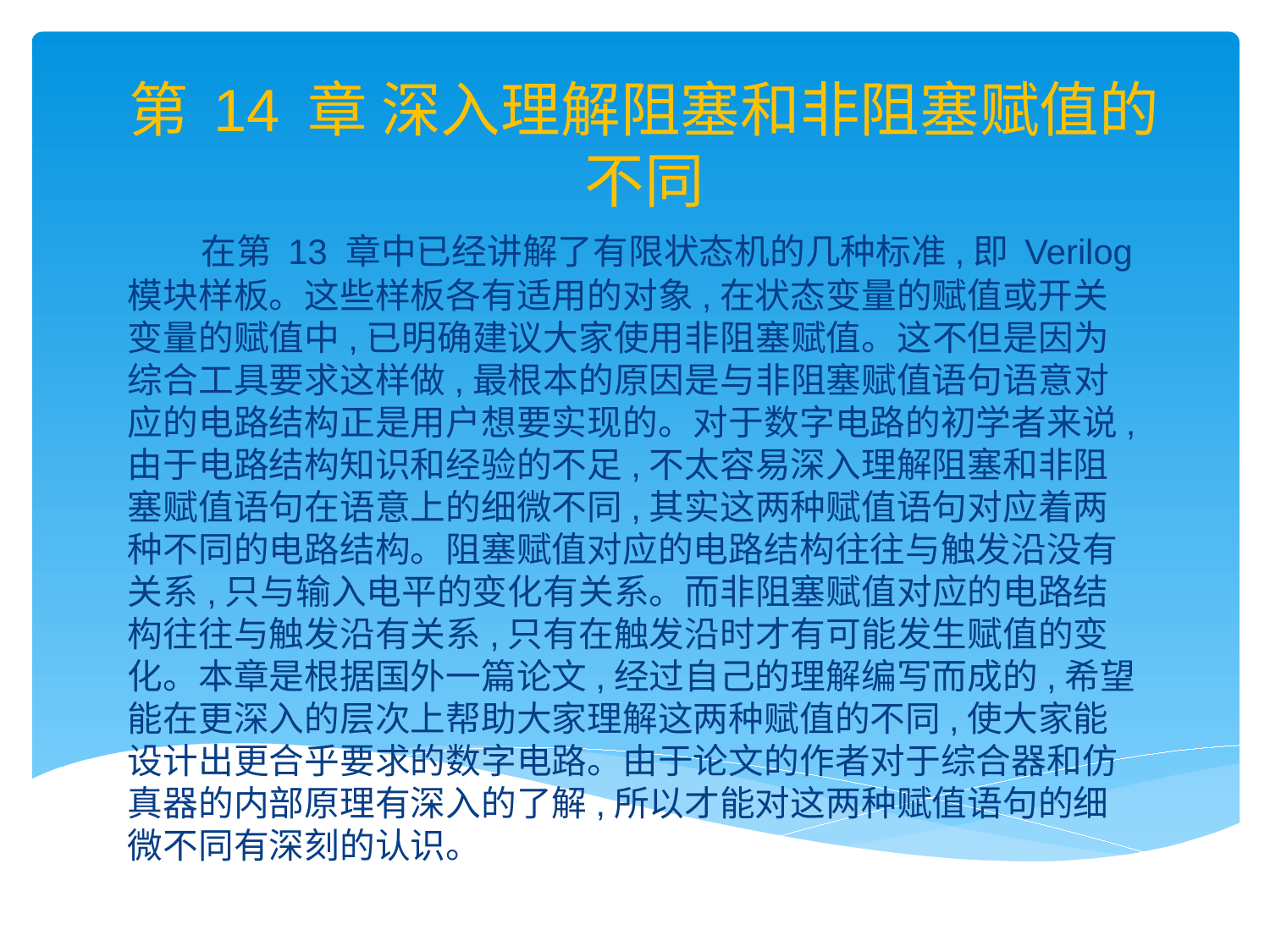

# 第 14 章 深入理解阻塞和非阻塞赋值的不同

       在第 13 章中已经讲解了有限状态机的几种标准,即 Verilog 模块样板。这些样板各有适用的对象,在状态变量的赋值或开关变量的赋值中,已明确建议大家使用非阻塞赋值。这不但是因为综合工具要求这样做,最根本的原因是与非阻塞赋值语句语意对应的电路结构正是用户想要实现的。对于数字电路的初学者来说,由于电路结构知识和经验的不足,不太容易深入理解阻塞和非阻塞赋值语句在语意上的细微不同,其实这两种赋值语句对应着两种不同的电路结构。阻塞赋值对应的电路结构往往与触发沿没有关系,只与输入电平的变化有关系。而非阻塞赋值对应的电路结构往往与触发沿有关系,只有在触发沿时才有可能发生赋值的变化。本章是根据国外一篇论文,经过自己的理解编写而成的,希望能在更深入的层次上帮助大家理解这两种赋值的不同,使大家能设计出更合乎要求的数字电路。由于论文的作者对于综合器和仿真器的内部原理有深入的了解,所以才能对这两种赋值语句的细微不同有深刻的认识。